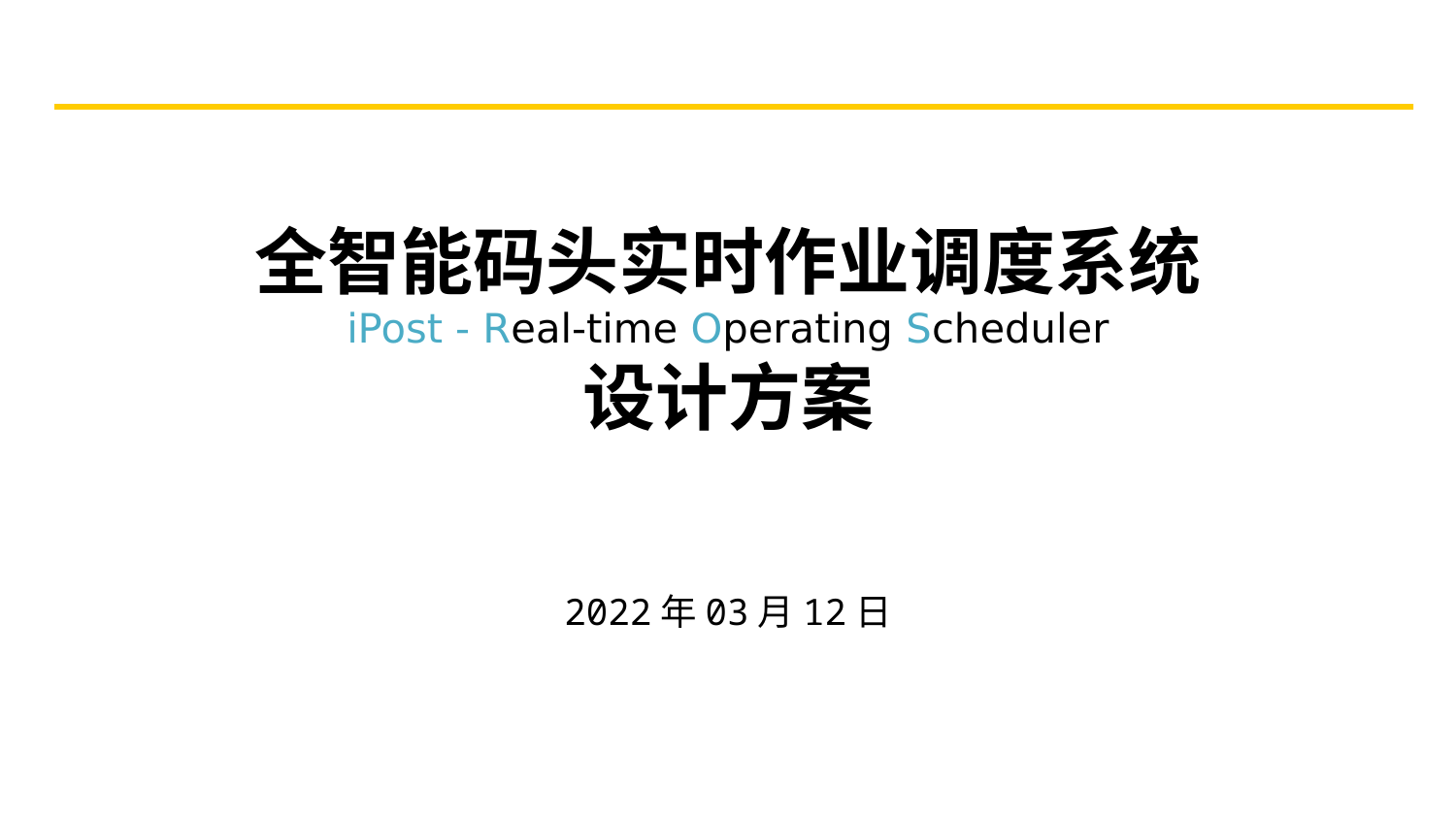

全智能码头实时作业调度系统
iPost - Real-time Operating Scheduler
设计方案
2022年03月12日